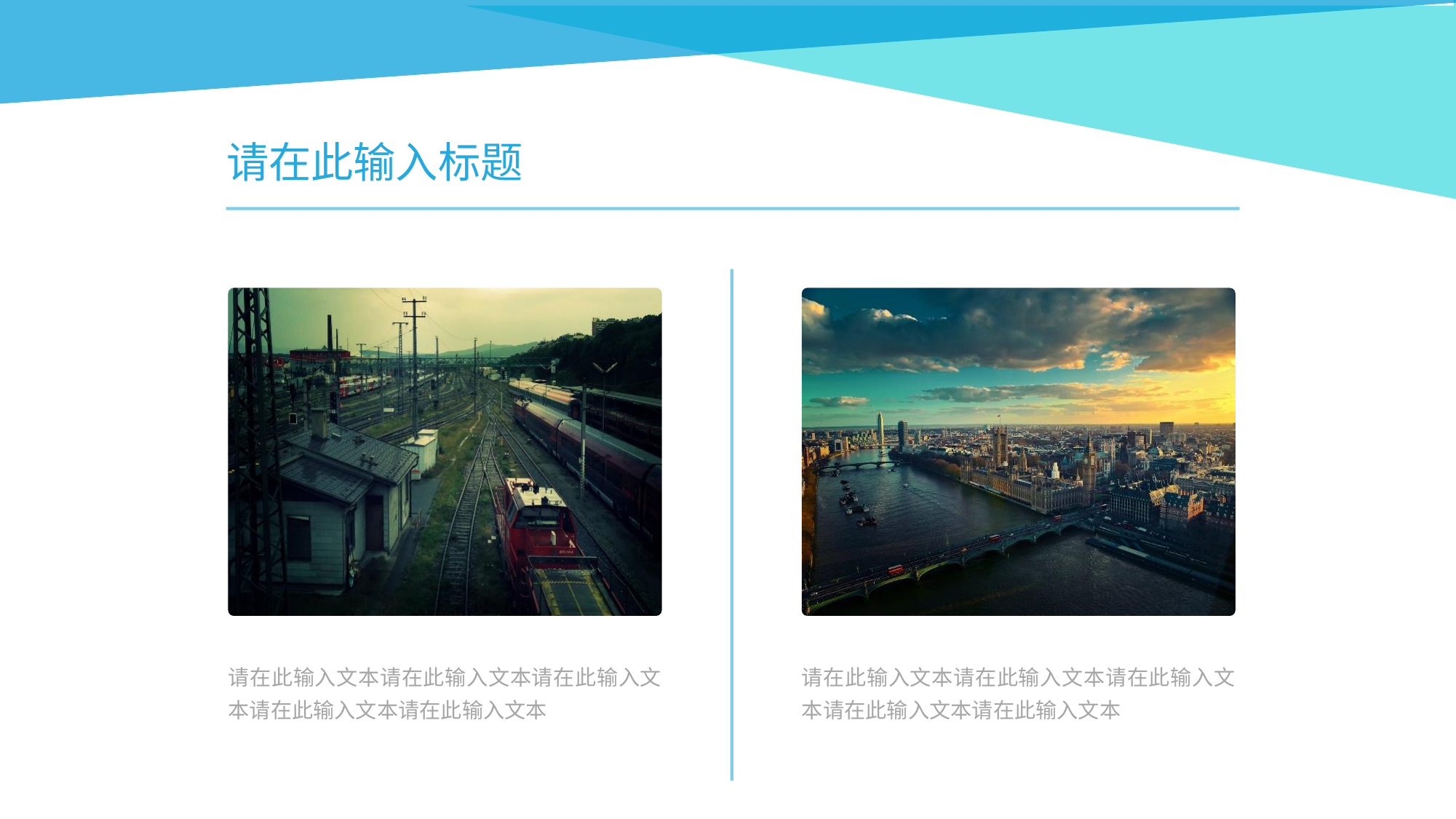

请在此输入标题

请在此输入文本请在此输入文本请在此输入文本请在此输入文本请在此输入文本
请在此输入文本请在此输入文本请在此输入文本请在此输入文本请在此输入文本